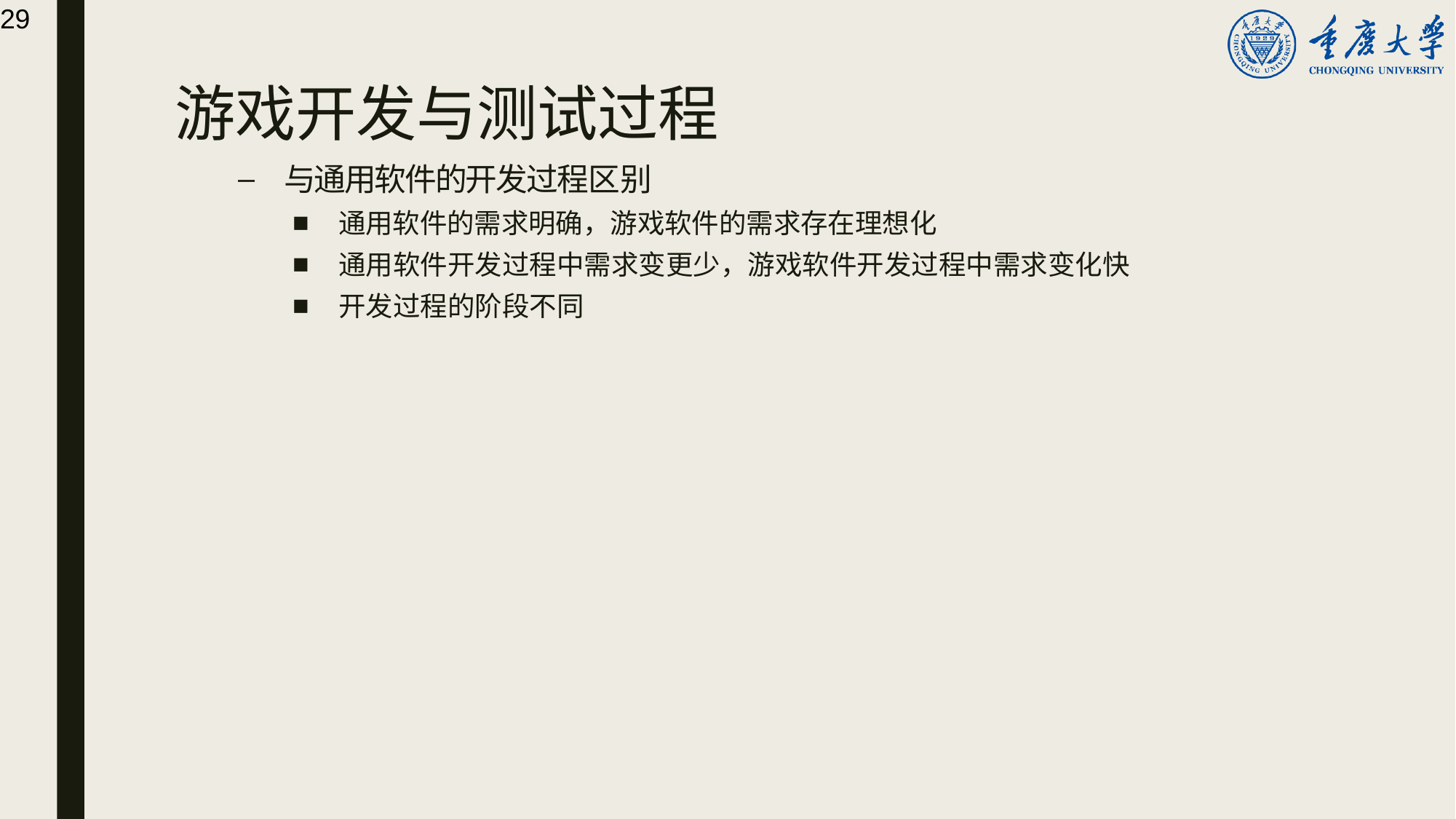

29
# 游戏开发与测试过程
与通用软件的开发过程区别
通用软件的需求明确，游戏软件的需求存在理想化
通用软件开发过程中需求变更少，游戏软件开发过程中需求变化快
开发过程的阶段不同